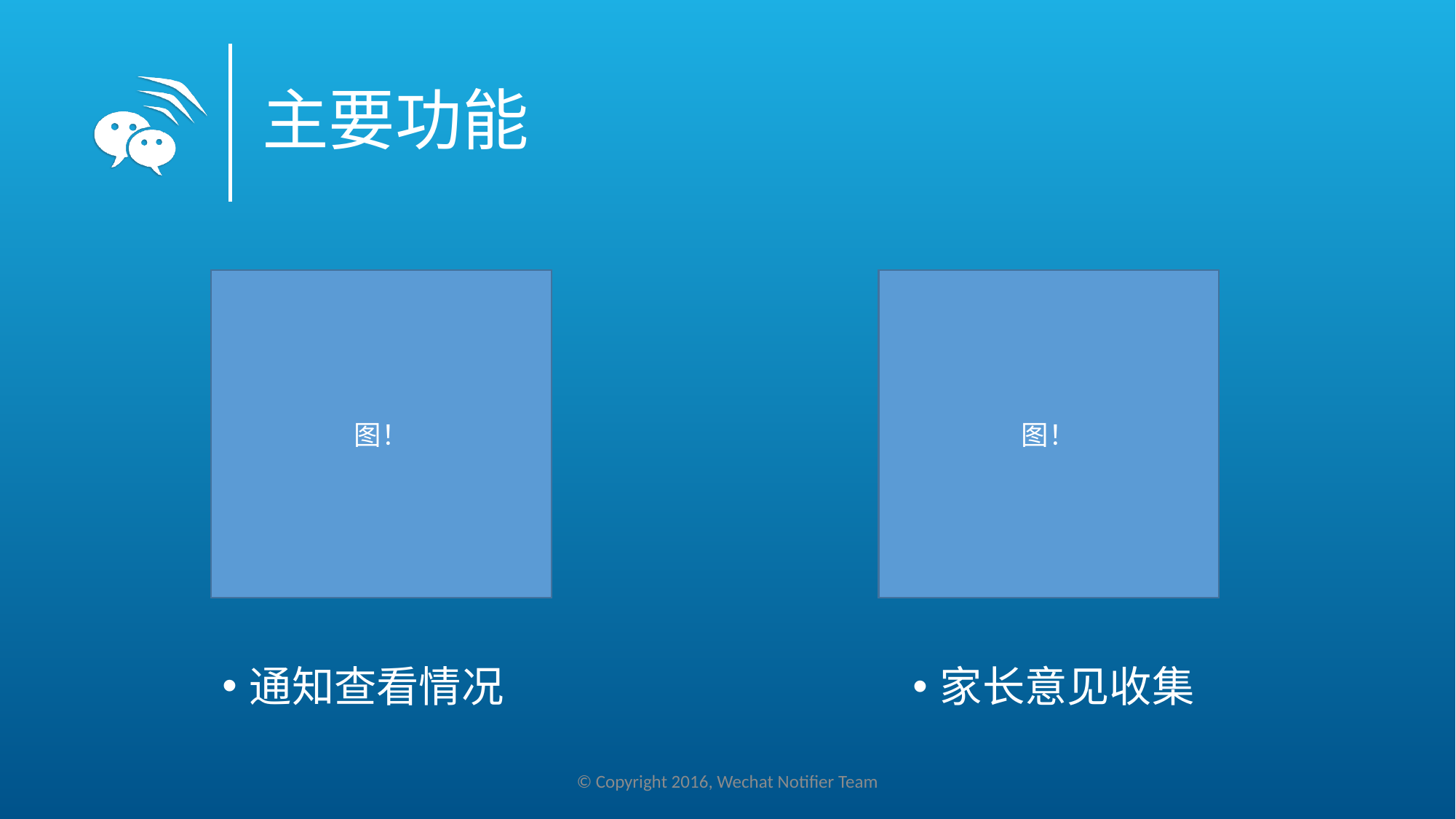

# 主要功能
图！
图！
通知查看情况

家长意见收集

© Copyright 2016, Wechat Notifier Team